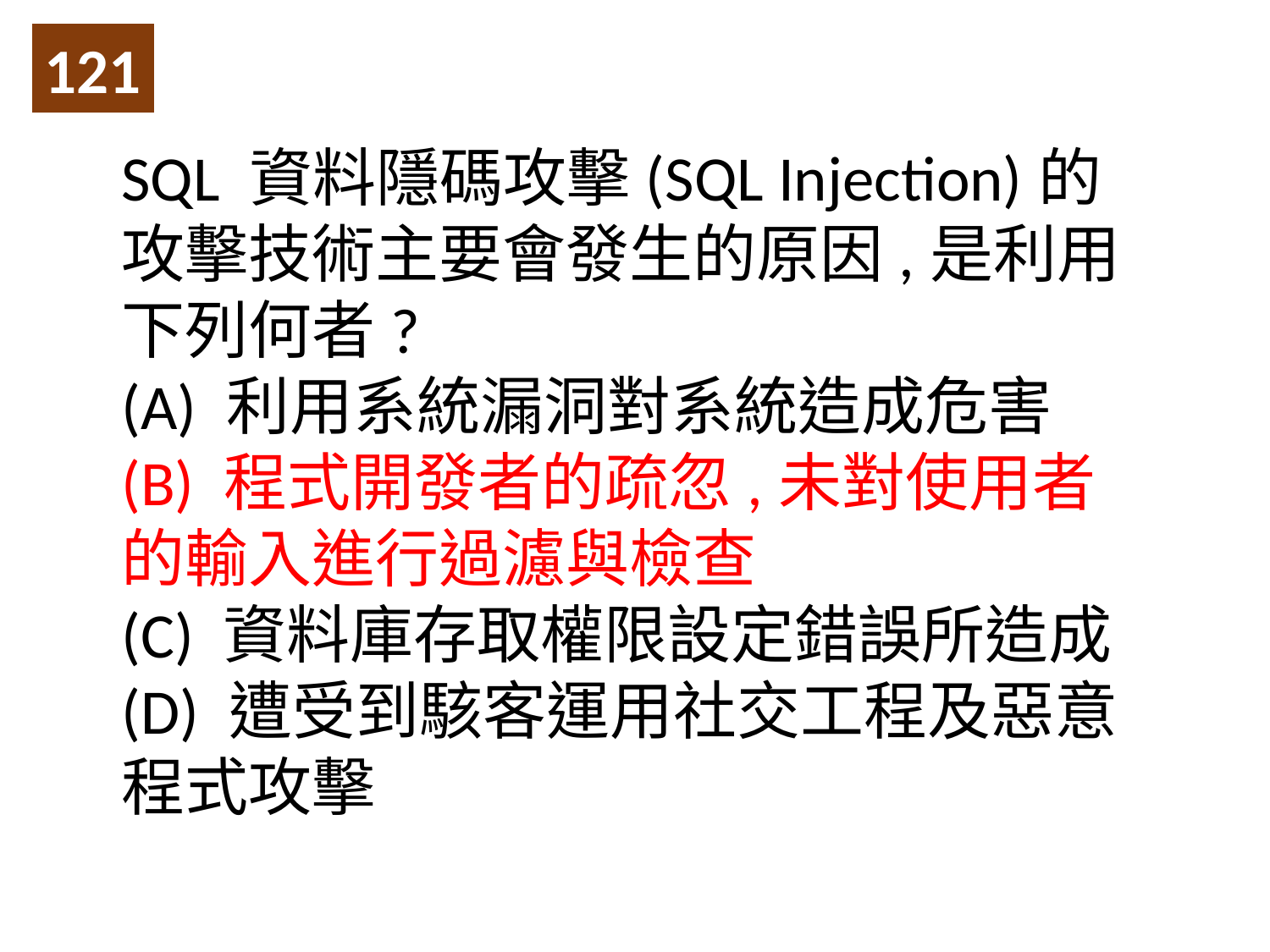

121
SQL 資料隱碼攻擊(SQL Injection)的攻擊技術主要會發生的原因,是利用下列何者?
(A) 利用系統漏洞對系統造成危害
(B) 程式開發者的疏忽,未對使用者的輸入進行過濾與檢查
(C) 資料庫存取權限設定錯誤所造成
(D) 遭受到駭客運用社交工程及惡意程式攻擊